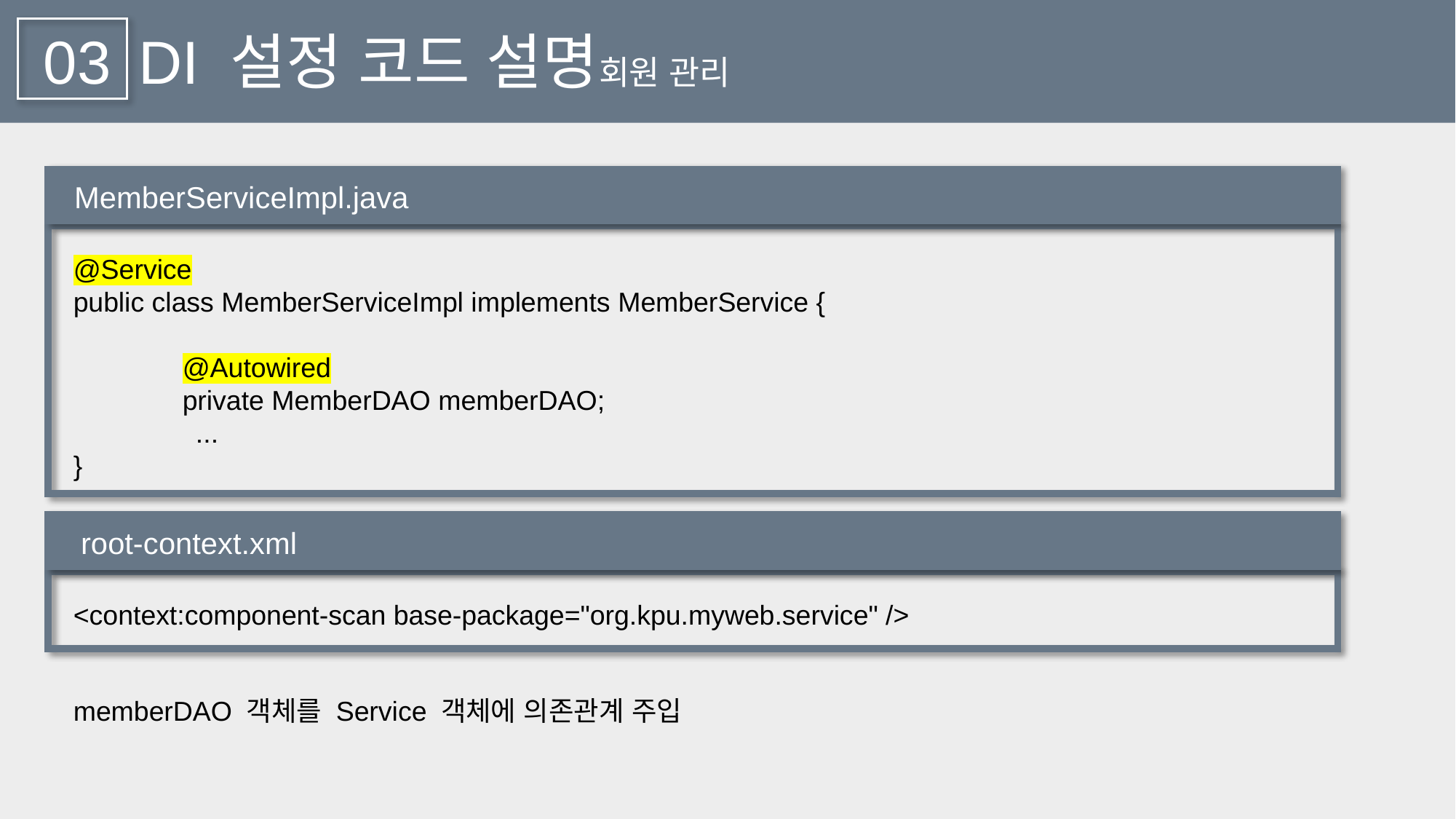

03
DI 설정 코드 설명
회원 관리

@Service
public class MemberServiceImpl implements MemberService {

	@Autowired
	private MemberDAO memberDAO;
                ...
}
MemberServiceImpl.java

<context:component-scan base-package="org.kpu.myweb.service" />
root-context.xml
memberDAO 객체를 Service 객체에 의존관계 주입